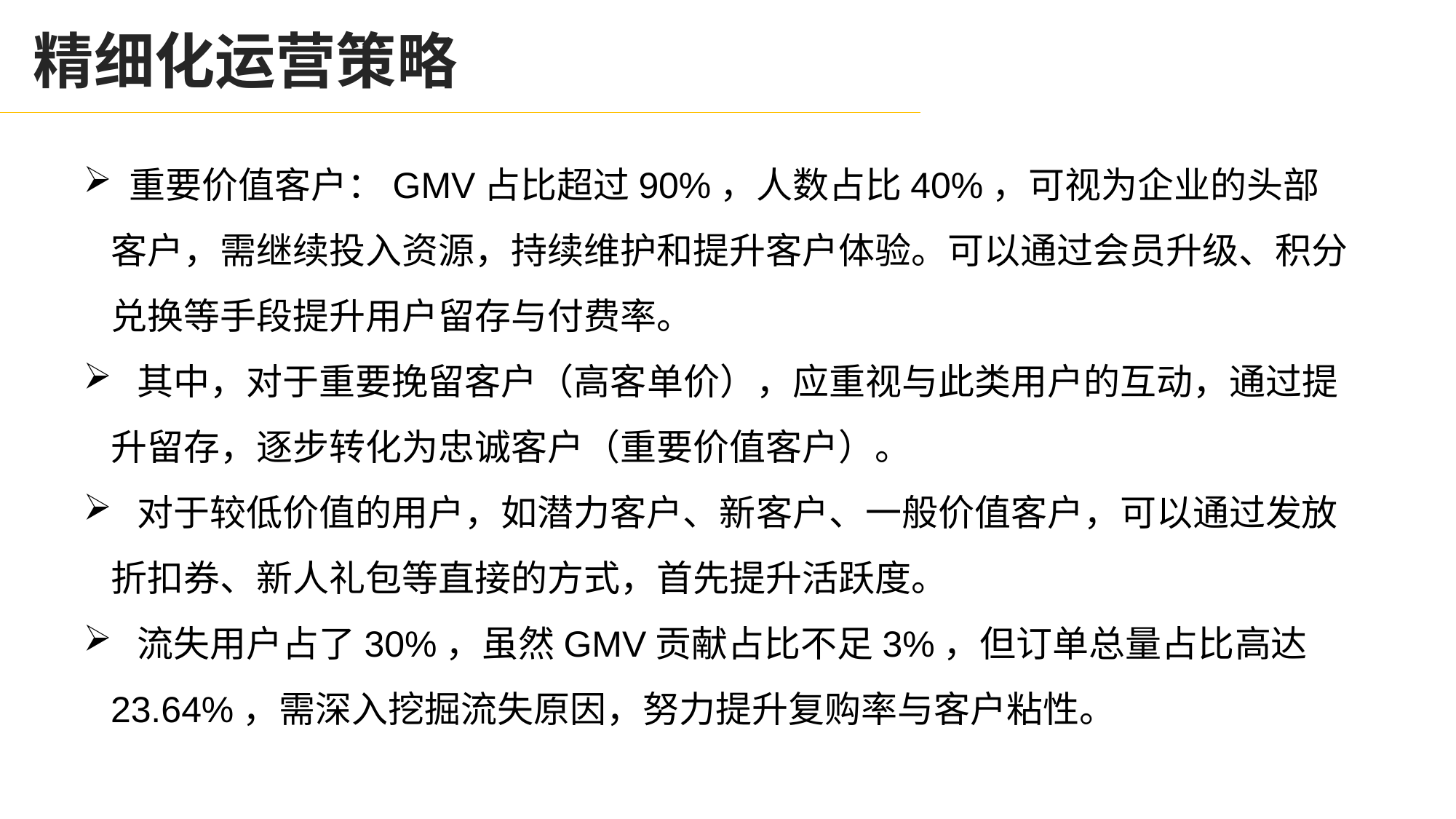

精细化运营策略
 重要价值客户：GMV占比超过90%，人数占比40%，可视为企业的头部客户，需继续投入资源，持续维护和提升客户体验。可以通过会员升级、积分兑换等手段提升用户留存与付费率。
  其中，对于重要挽留客户（高客单价），应重视与此类用户的互动，通过提升留存，逐步转化为忠诚客户（重要价值客户）。
  对于较低价值的用户，如潜力客户、新客户、一般价值客户，可以通过发放折扣券、新人礼包等直接的方式，首先提升活跃度。
  流失用户占了30%，虽然GMV贡献占比不足3%，但订单总量占比高达23.64%，需深入挖掘流失原因，努力提升复购率与客户粘性。